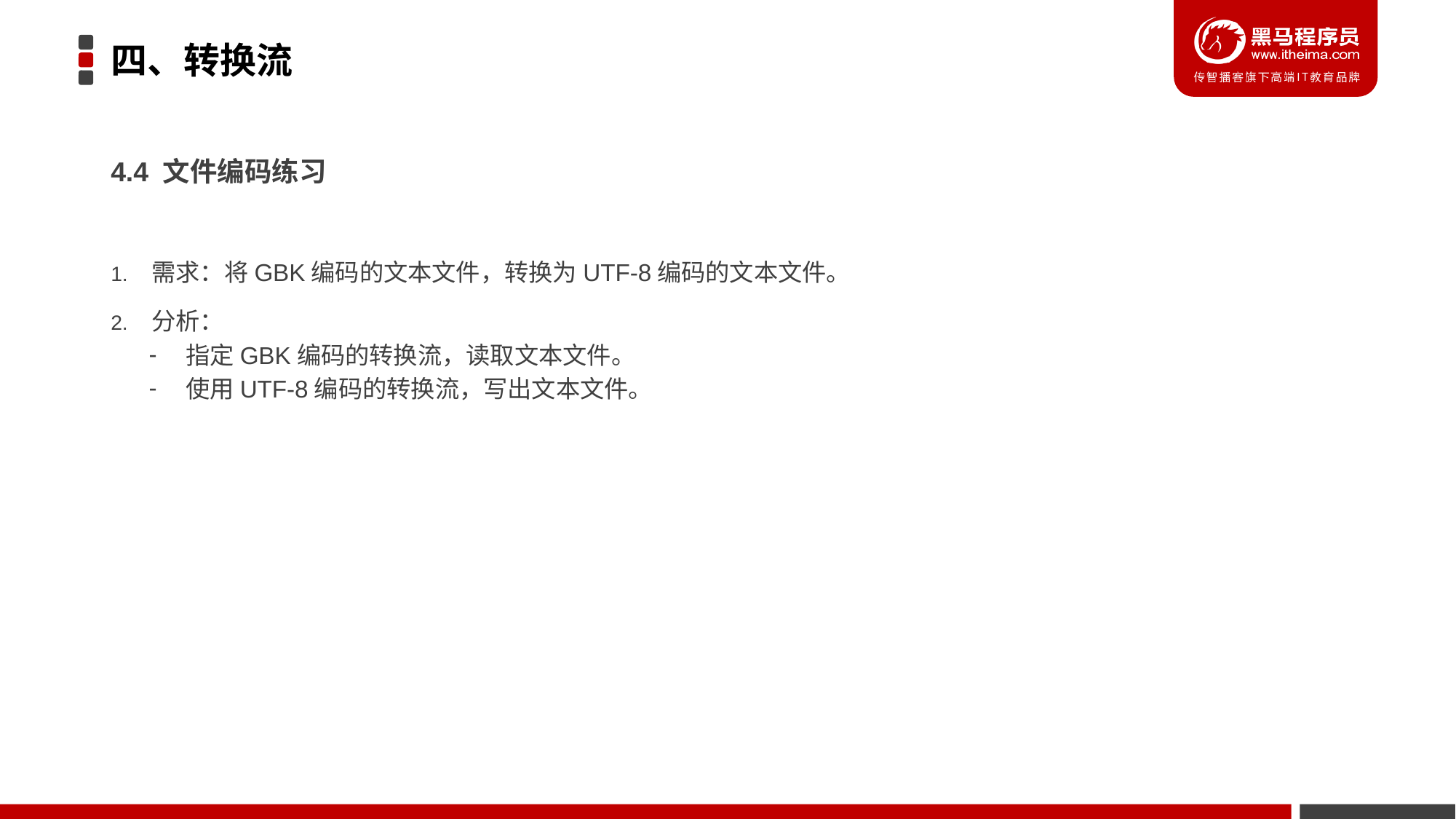

# 四、转换流
4.4 文件编码练习
需求：将GBK编码的文本文件，转换为UTF-8编码的文本文件。
分析：
指定GBK编码的转换流，读取文本文件。
使用UTF-8编码的转换流，写出文本文件。